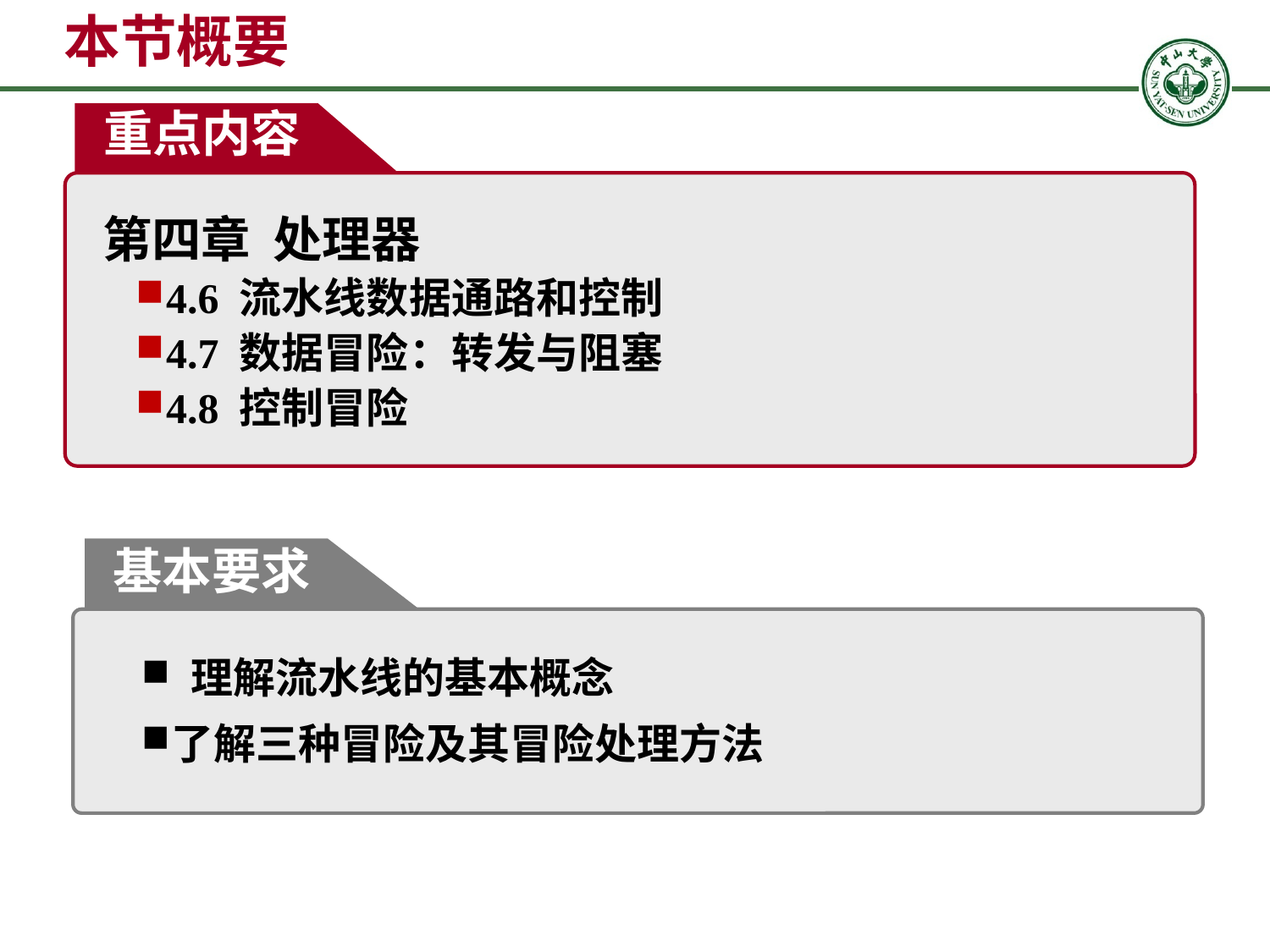

本节概要
重点内容

第四章  处理器
4.6 流水线数据通路和控制
4.7 数据冒险：转发与阻塞
4.8 控制冒险

基本要求

 理解流水线的基本概念
了解三种冒险及其冒险处理方法